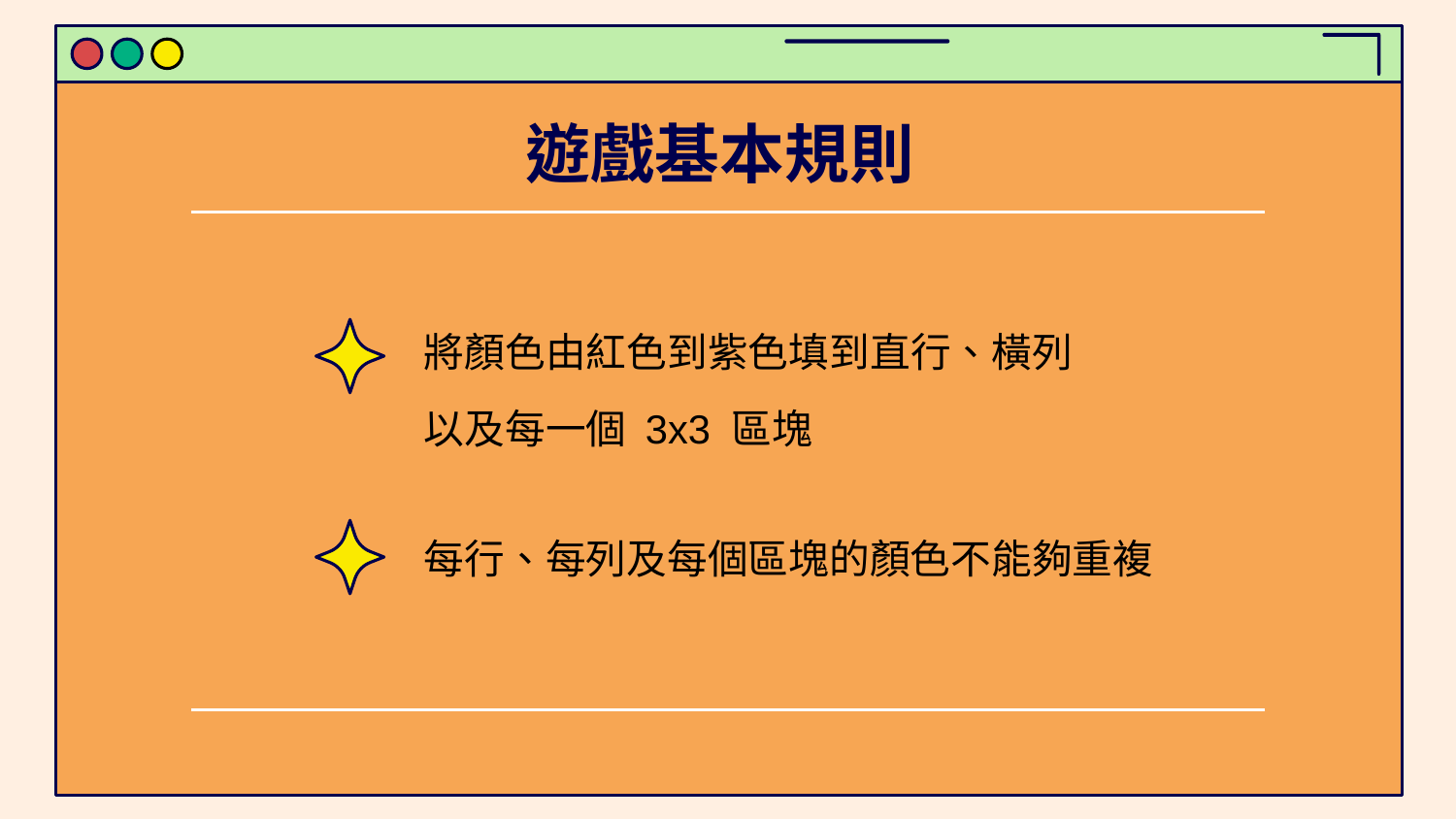

# 遊戲基本規則

將顏色由紅色到紫色填到直行、橫列
以及每一個 3x3 區塊

每行、每列及每個區塊的顏色不能夠重複